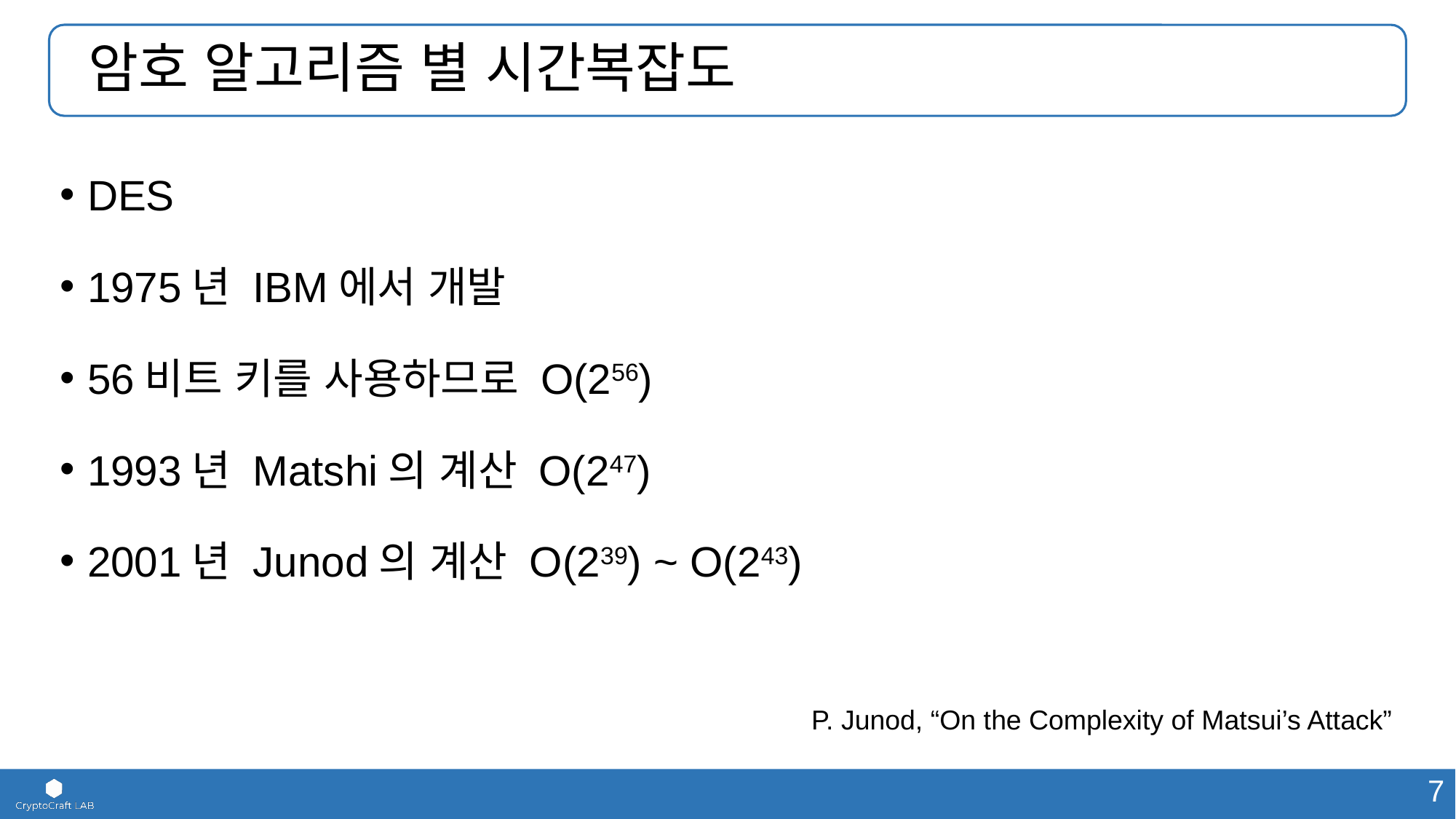

# 암호 알고리즘 별 시간복잡도
DES
1975년 IBM에서 개발
56비트 키를 사용하므로 O(256)
1993년 Matshi의 계산 O(247)
2001년 Junod의 계산 O(239) ~ O(243)
P. Junod, “On the Complexity of Matsui’s Attack”